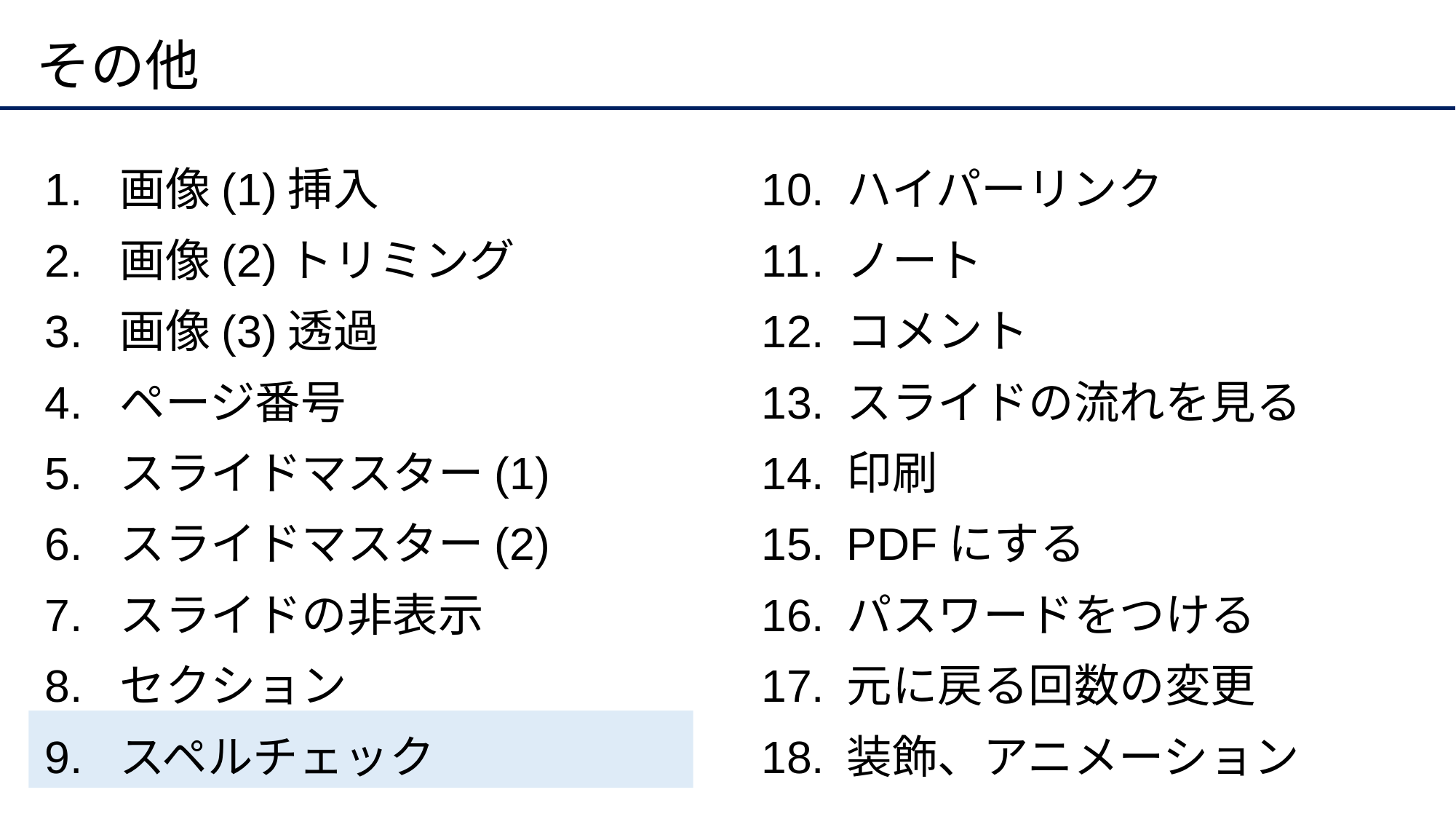

# その他
画像(1)挿入
画像(2)トリミング
画像(3)透過
ページ番号
スライドマスター(1)
スライドマスター(2)
スライドの非表示
セクション
スペルチェック
ハイパーリンク
ノート
コメント
スライドの流れを見る
印刷
PDFにする
パスワードをつける
元に戻る回数の変更
装飾、アニメーション